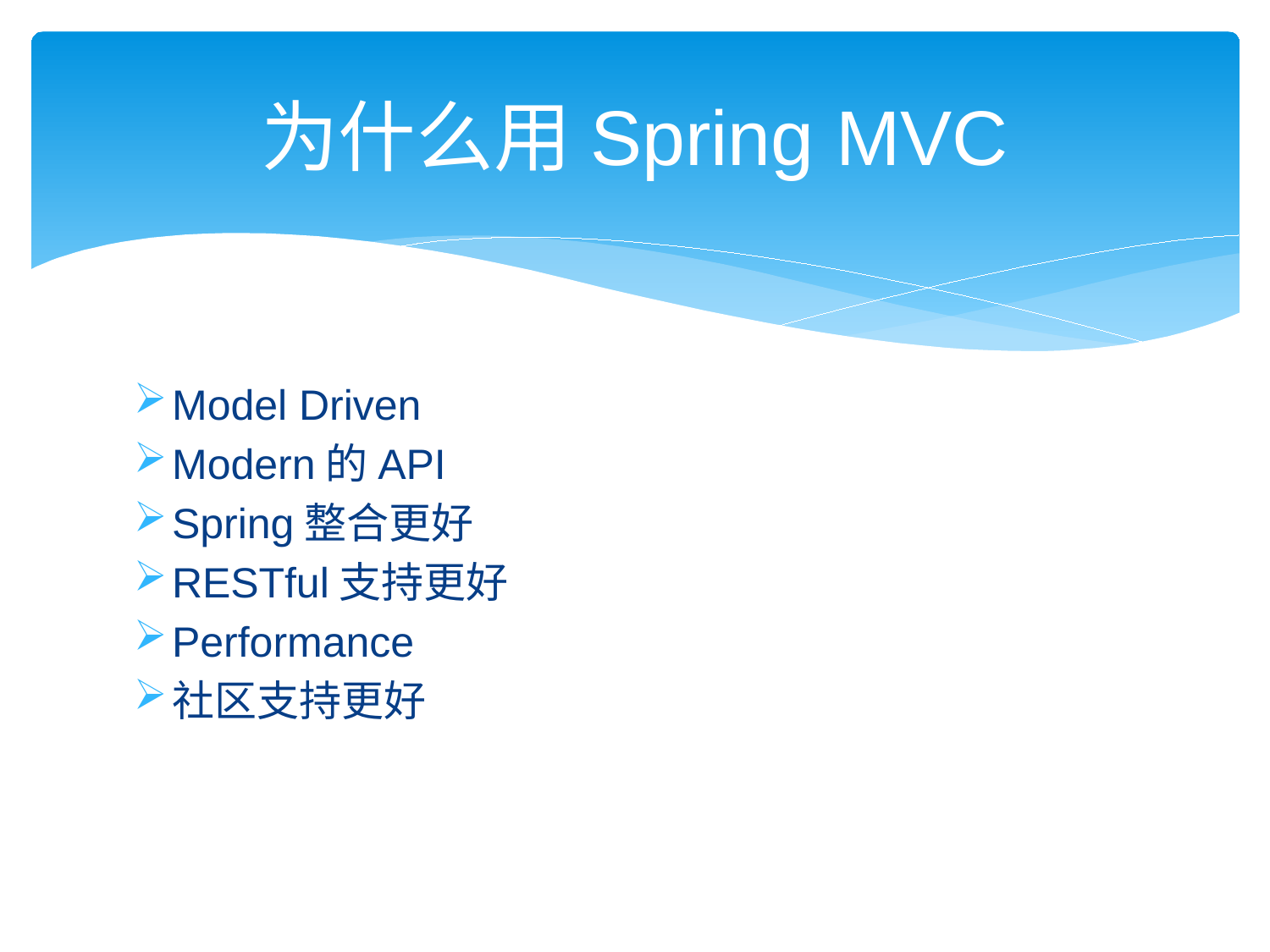

# 为什么用Spring MVC

Model Driven
Modern的API
Spring整合更好
RESTful支持更好
Performance
社区支持更好